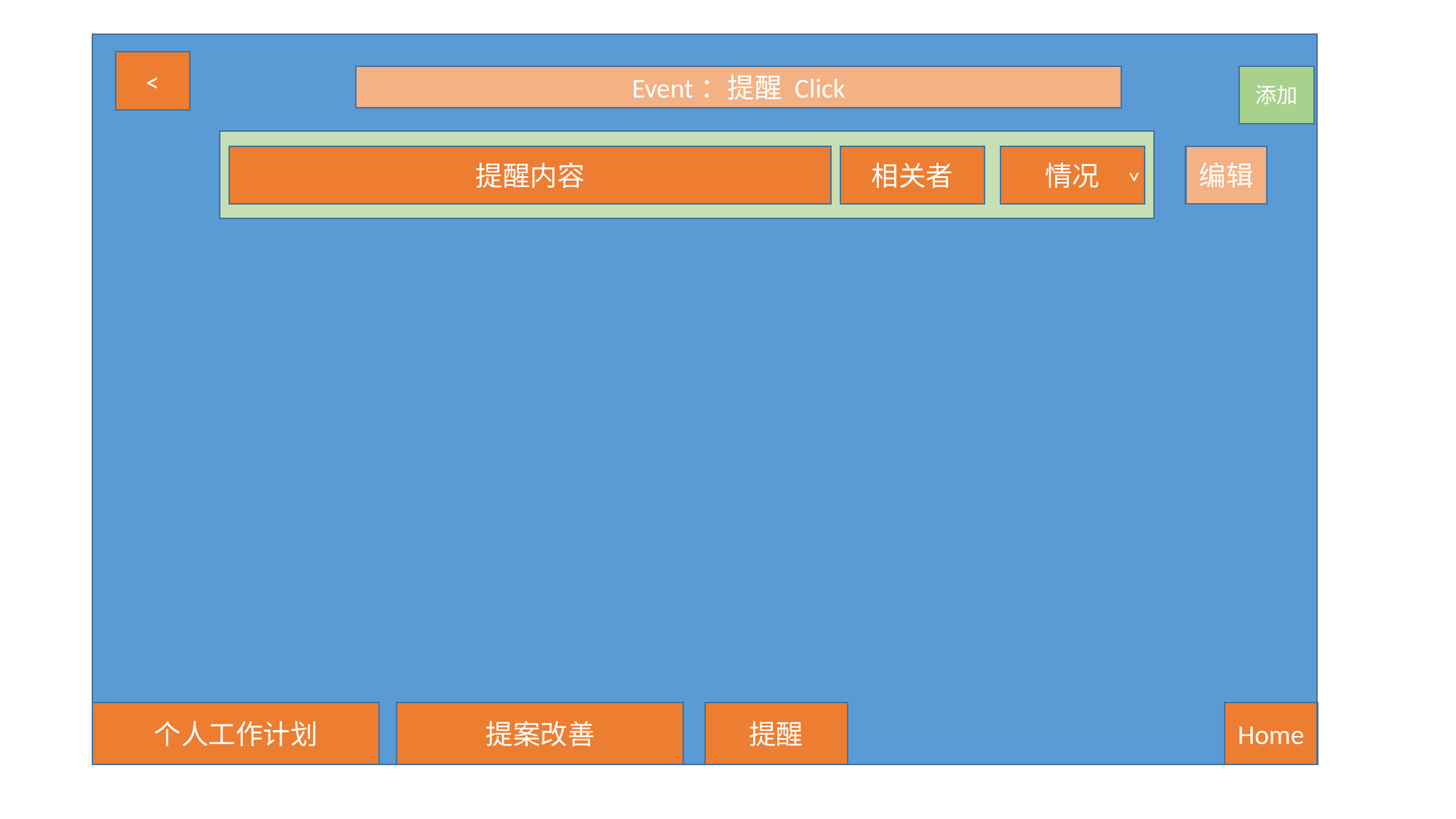

<
Event：提醒 Click
添加

提醒内容
相关者
情况
编辑
˅
个人工作计划
提案改善
提醒
Home